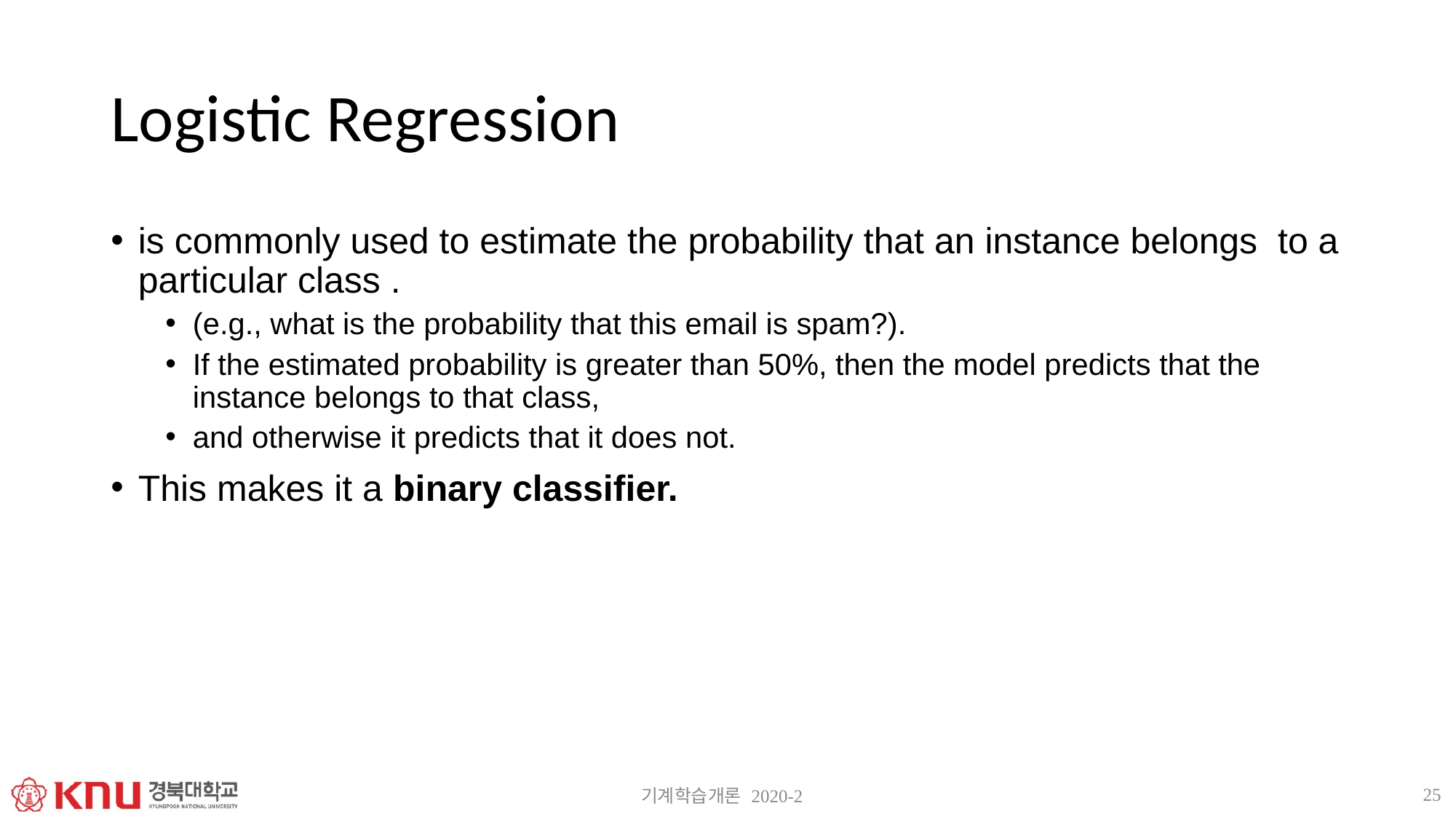

# Logistic Regression
is commonly used to estimate the probability that an instance belongs  to a particular class .
(e.g., what is the probability that this email is spam?).
If the estimated probability is greater than 50%, then the model predicts that the  instance belongs to that class,
and otherwise it predicts that it does not.
This makes it a binary classifier.
25
기계학습개론 2020-2